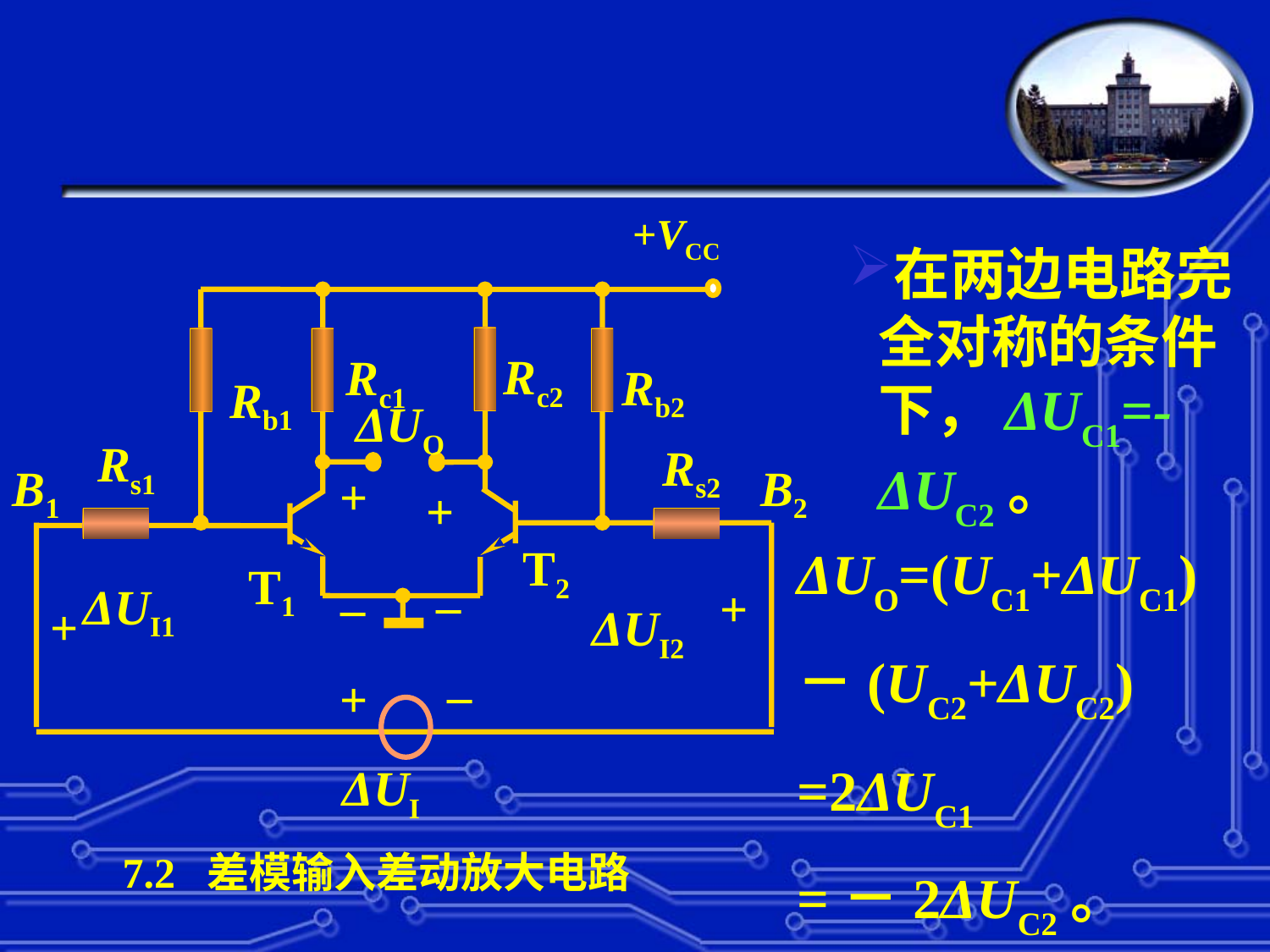

+VCC

Rc2
Rc1
Rb2
Rb1
ΔUO
Rs1
Rs2
B1
B2

+

+

T2
T1
_
_

ΔUI1
+
+
ΔUI2

_
+

ΔUI
7.2  差模输入差动放大电路

在两边电路完全对称的条件下，ΔUC1=-ΔUC2。
ΔUO=(UC1+ΔUC1)
－(UC2+ΔUC2)
=2ΔUC1
=－2ΔUC2。